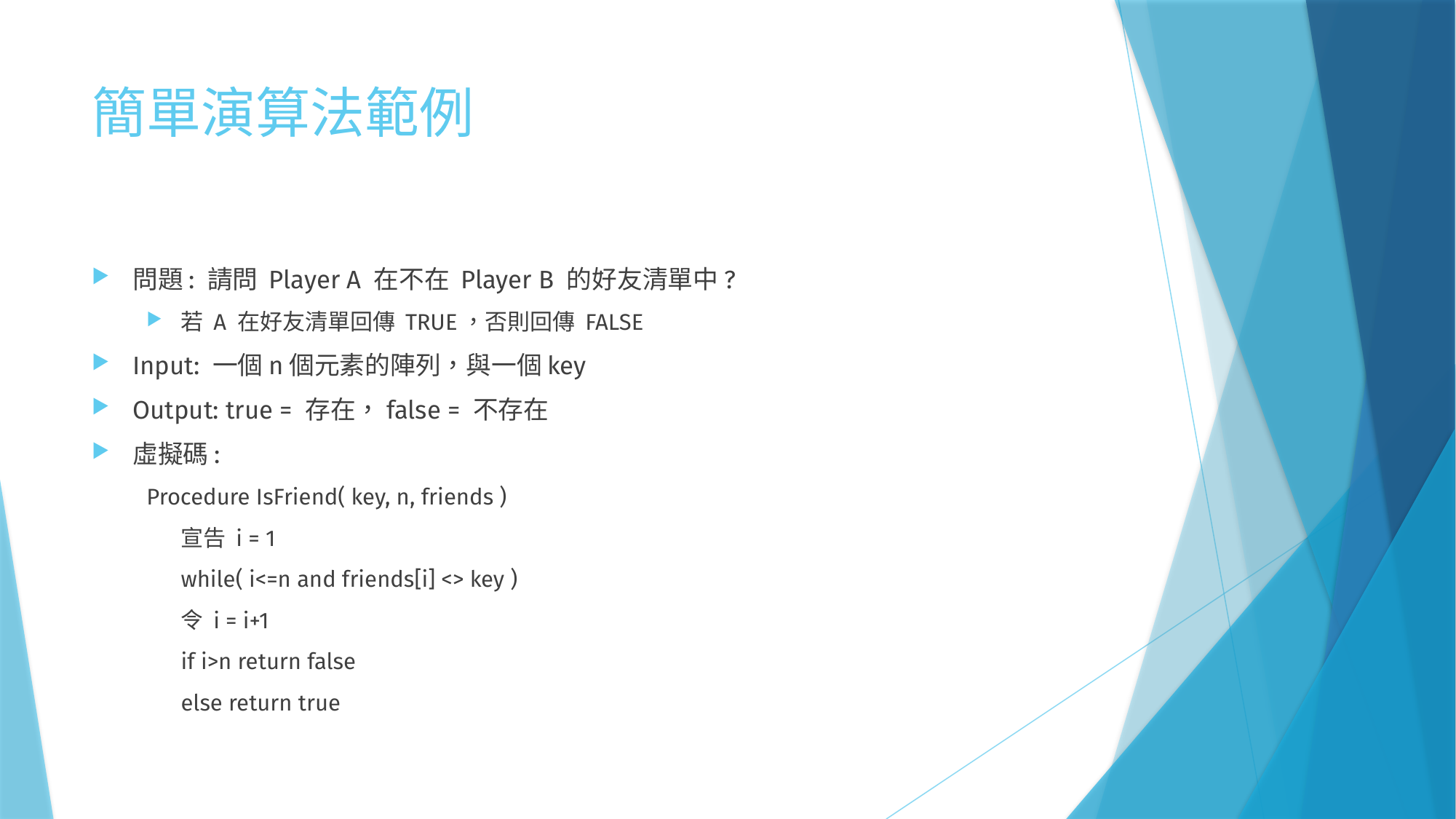

# 簡單演算法範例
問題: 請問 Player A 在不在 Player B 的好友清單中?
若 A 在好友清單回傳 TRUE，否則回傳 FALSE
Input: 一個n個元素的陣列，與一個key
Output: true = 存在，false = 不存在
虛擬碼:
Procedure IsFriend( key, n, friends )
	宣告 i = 1
	while( i<=n and friends[i] <> key )
		令 i = i+1
	if i>n return false
	else return true